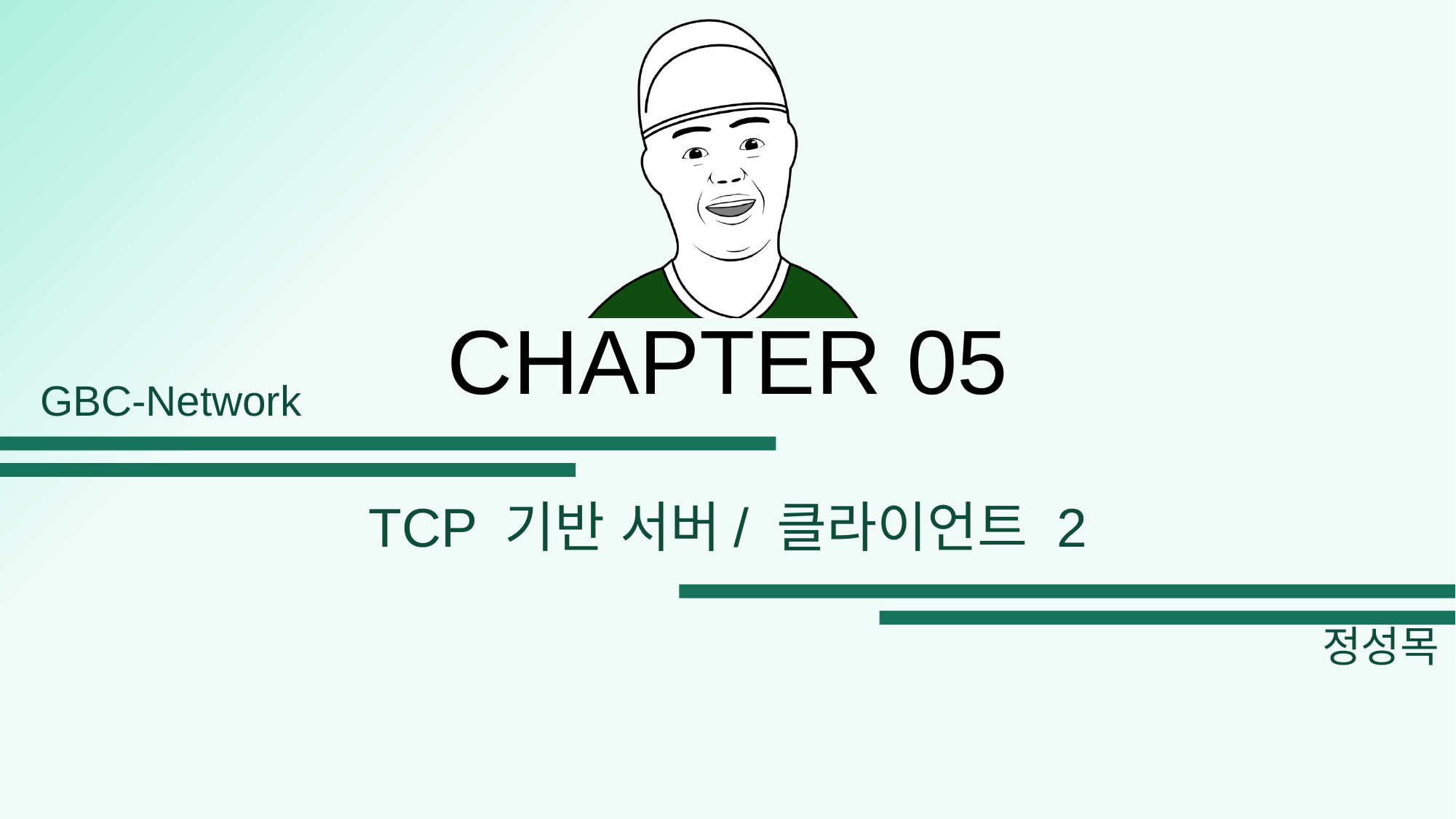

# CHAPTER 05
TCP 기반 서버/ 클라이언트 2